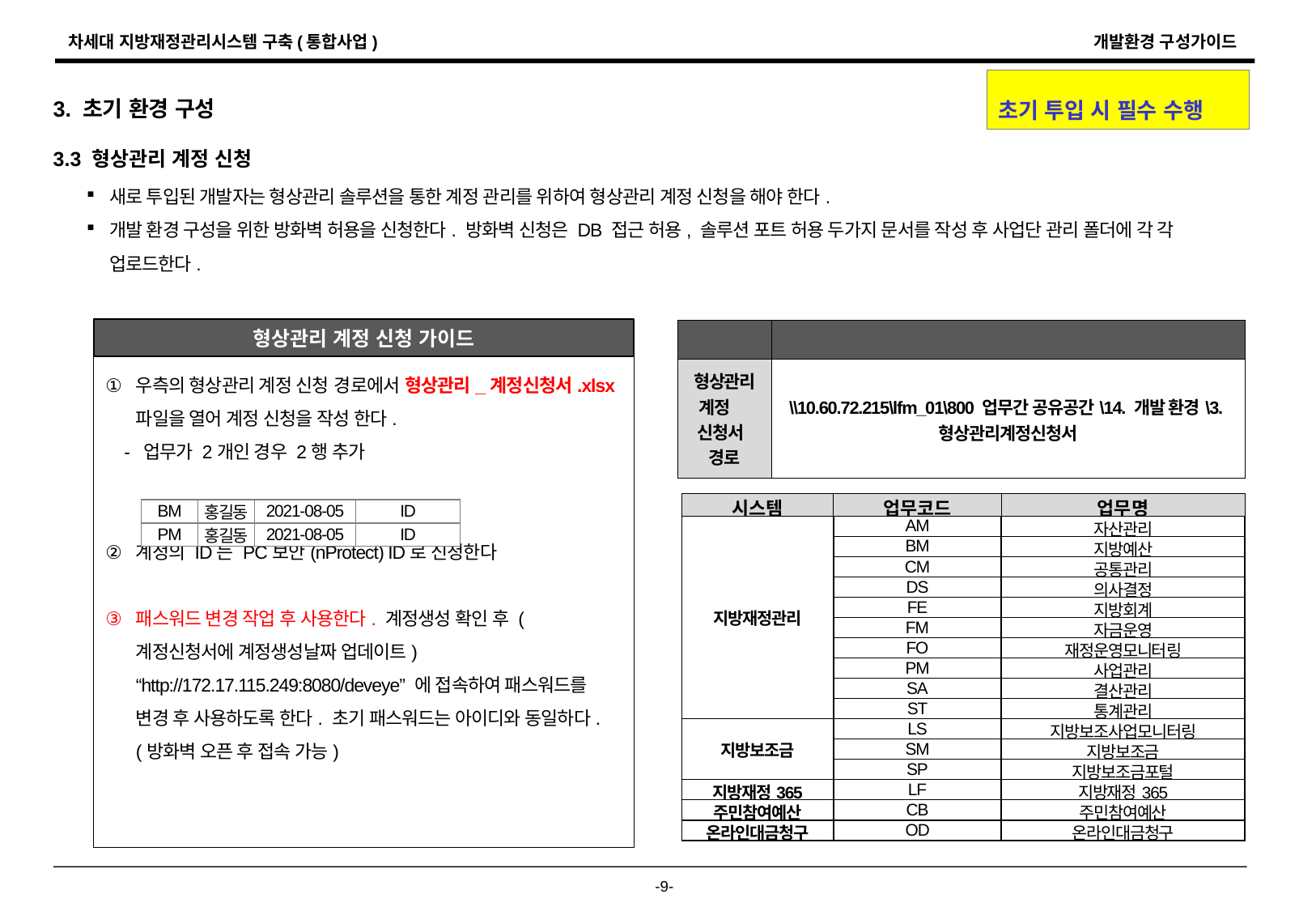

3. 초기 환경 구성
3.3 형상관리 계정 신청
초기 투입 시 필수 수행
새로 투입된 개발자는 형상관리 솔루션을 통한 계정 관리를 위하여 형상관리 계정 신청을 해야 한다.
개발 환경 구성을 위한 방화벽 허용을 신청한다. 방화벽 신청은 DB 접근 허용, 솔루션 포트 허용 두가지 문서를 작성 후 사업단 관리 폴더에 각 각 업로드한다.
형상관리 계정 신청 가이드
| 구분 | 경로 |
| --- | --- |
| 형상관리 계정 신청서 경로 | \\10.60.72.215\lfm\_01\800 업무간 공유공간\14. 개발 환경\3.형상관리계정신청서 |
우측의 형상관리 계정 신청 경로에서 형상관리_계정신청서.xlsx  파일을 열어 계정 신청을 작성 한다.
    -  업무가 2개인 경우 2행 추가

계정의 ID는 PC보안(nProtect) ID로 신청한다

패스워드 변경 작업 후 사용한다. 계정생성 확인 후 (계정신청서에 계정생성날짜 업데이트) “http://172.17.115.249:8080/deveye” 에 접속하여 패스워드를 변경 후 사용하도록 한다. 초기 패스워드는 아이디와 동일하다. (방화벽 오픈 후 접속 가능)
| 시스템 | 업무코드 | 업무명 |
| --- | --- | --- |
| 지방재정관리 | AM | 자산관리 |
|  | BM | 지방예산 |
|  | CM | 공통관리 |
|  | DS | 의사결정 |
|  | FE | 지방회계 |
|  | FM | 자금운영 |
|  | FO | 재정운영모니터링 |
|  | PM | 사업관리 |
|  | SA | 결산관리 |
|  | ST | 통계관리 |
| 지방보조금 | LS | 지방보조사업모니터링 |
|  | SM | 지방보조금 |
|  | SP | 지방보조금포털 |
| 지방재정365 | LF | 지방재정365 |
| 주민참여예산 | CB | 주민참여예산 |
| 온라인대금청구 | OD | 온라인대금청구 |
| BM | 홍길동 | 2021-08-05 | ID |
| --- | --- | --- | --- |
| PM | 홍길동 | 2021-08-05 | ID |